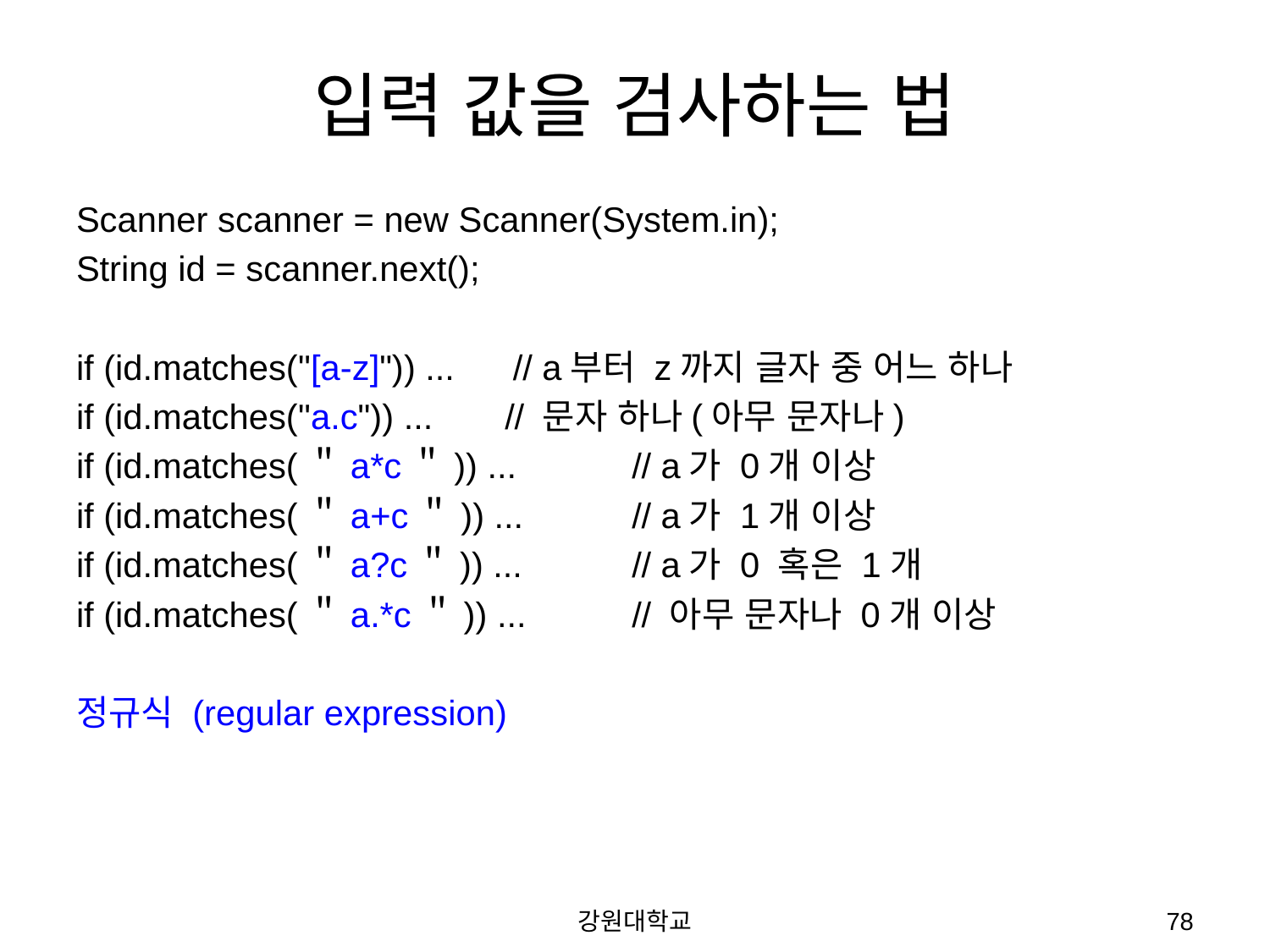

# 입력 값을 검사하는 법
Scanner scanner = new Scanner(System.in);
String id = scanner.next();

if (id.matches("[a-z]")) ...      // a부터 z까지 글자 중 어느 하나
if (id.matches("a.c")) ...	// 문자 하나(아무 문자나)
if (id.matches(＂a*c＂)) ...	// a가 0개 이상
if (id.matches(＂a+c＂)) ...	// a가 1개 이상
if (id.matches(＂a?c＂)) ...	// a가 0 혹은 1개
if (id.matches(＂a.*c＂)) ...	// 아무 문자나 0개 이상

정규식 (regular expression)

강원대학교
78